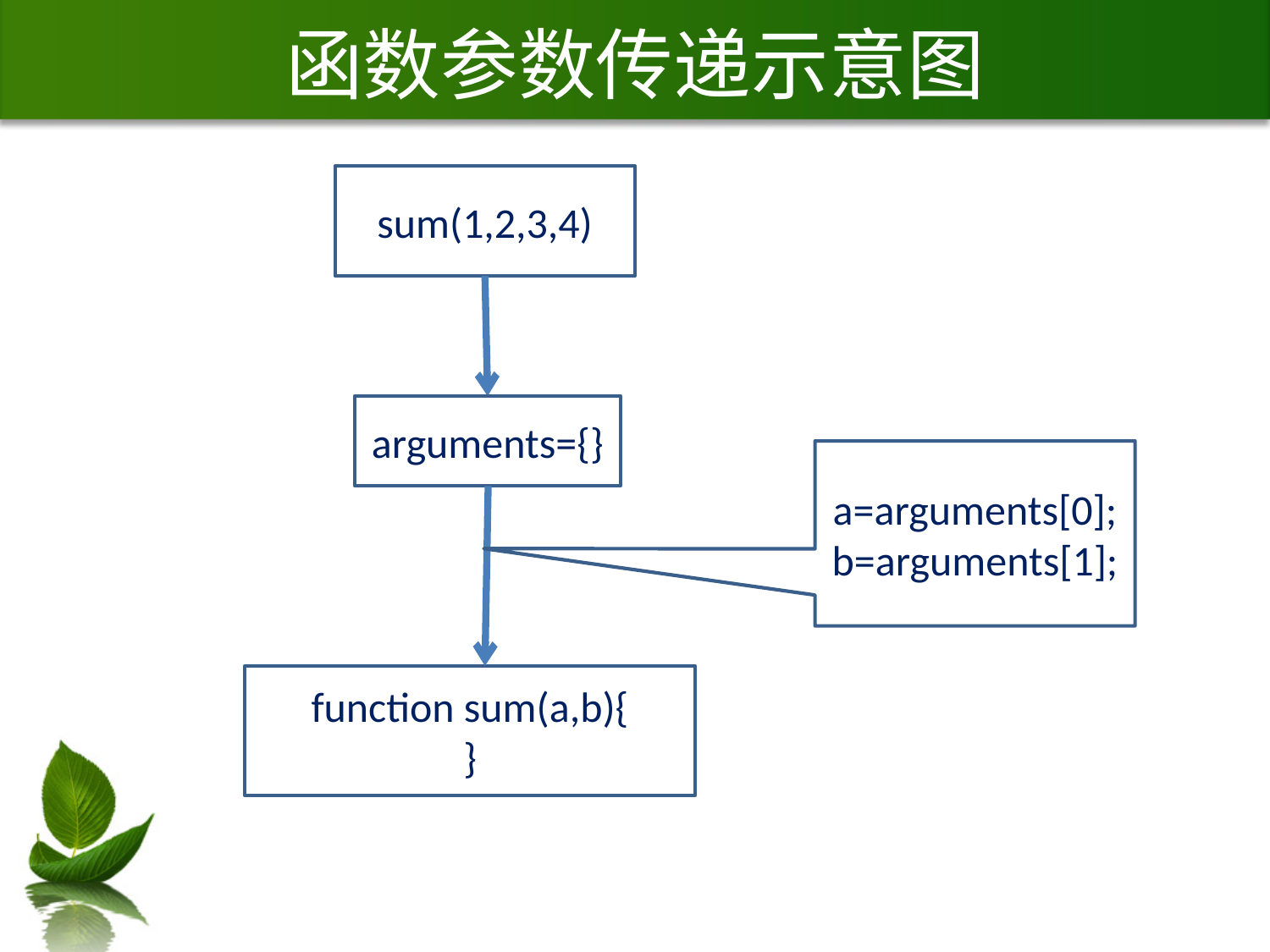

# 函数参数传递示意图
sum(1,2,3,4)
arguments={}
a=arguments[0];
b=arguments[1];
function sum(a,b){
}